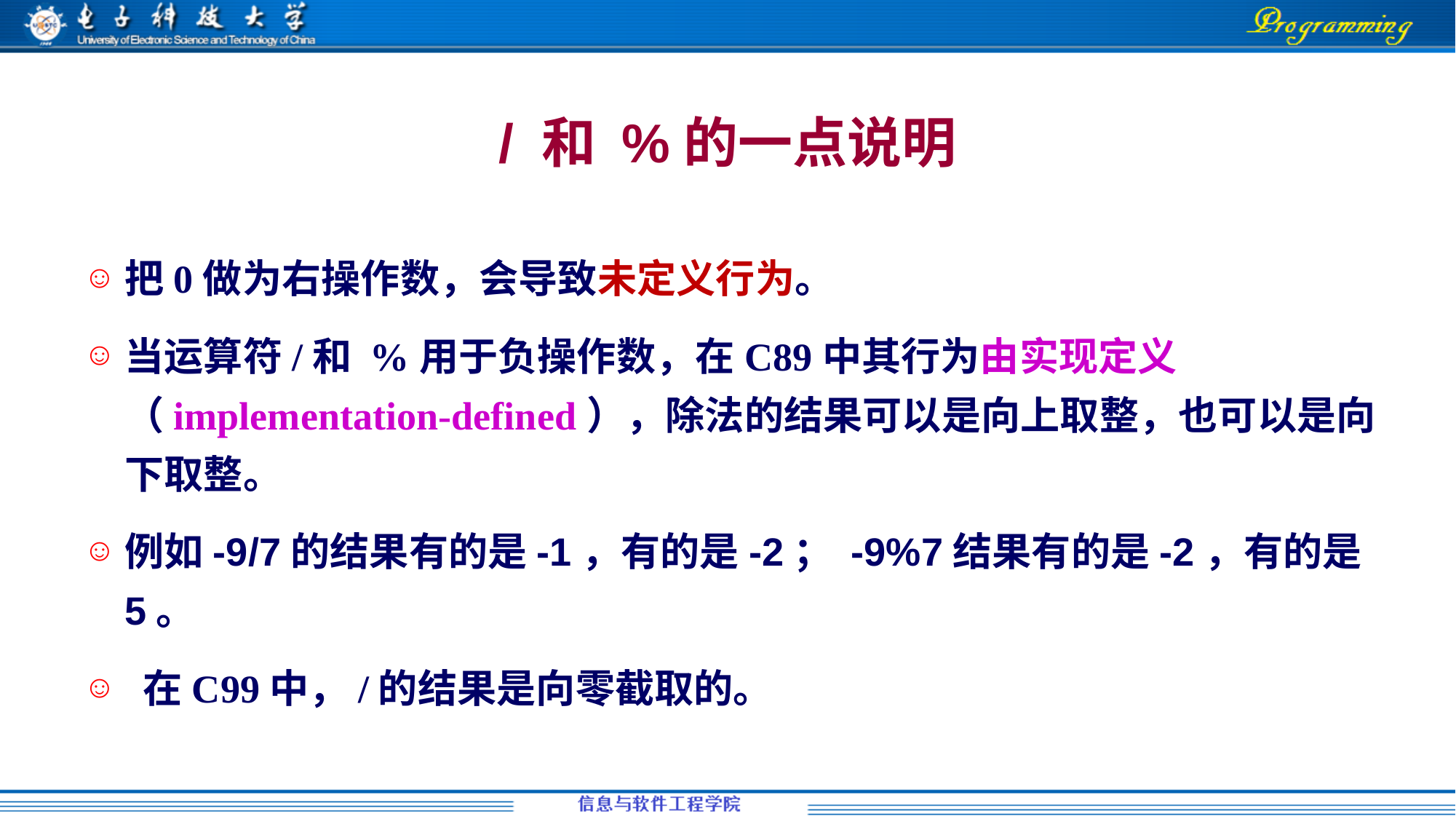

/ 和 %的一点说明
把0做为右操作数，会导致未定义行为。
当运算符/和 %用于负操作数，在C89中其行为由实现定义（implementation-defined），除法的结果可以是向上取整，也可以是向下取整。
例如-9/7的结果有的是-1，有的是-2； -9%7结果有的是-2，有的是5。
 在C99中，/的结果是向零截取的。